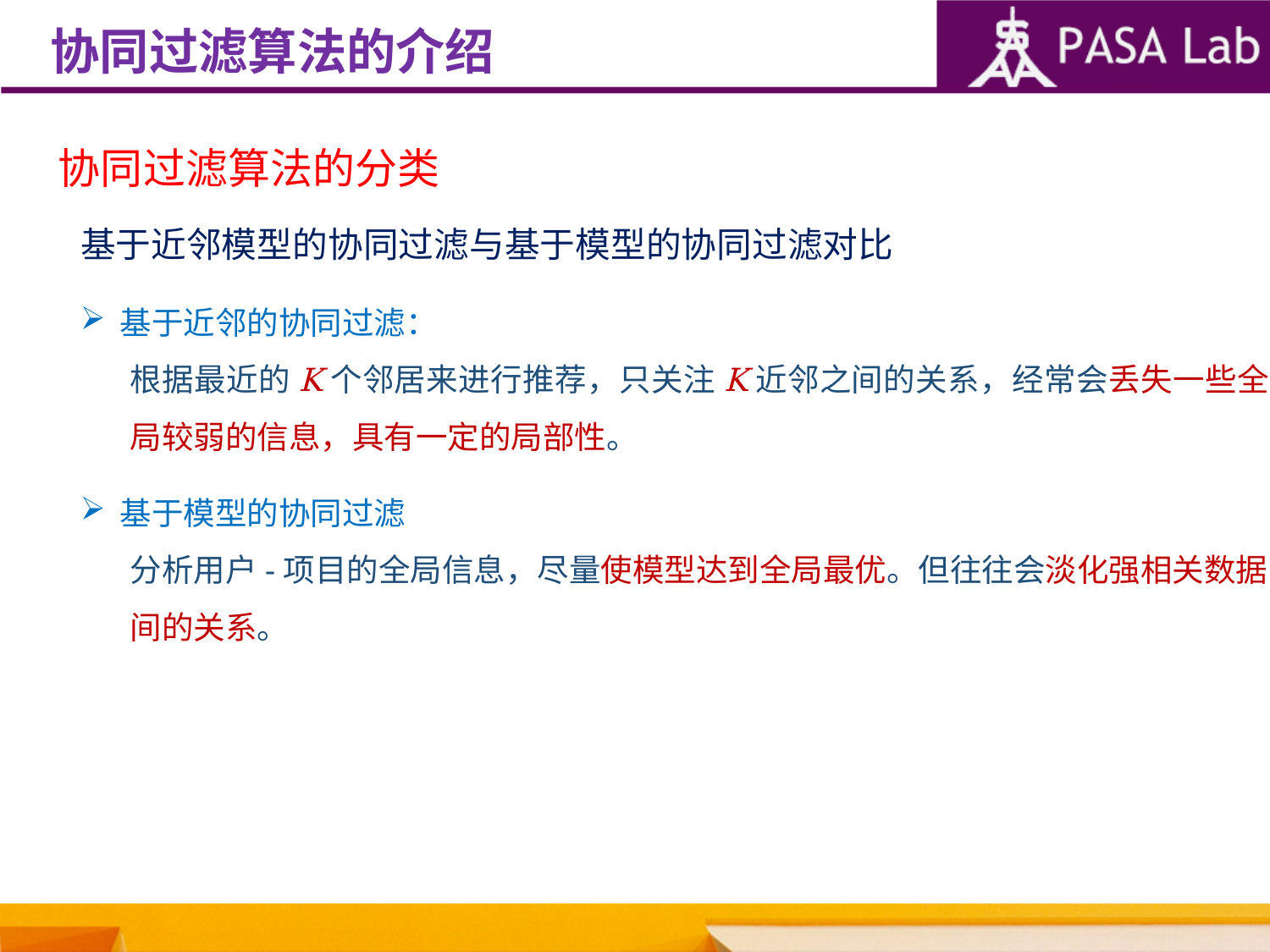

协同过滤算法的介绍
协同过滤算法的分类
基于近邻模型的协同过滤与基于模型的协同过滤对比
基于近邻的协同过滤：
根据最近的K个邻居来进行推荐，只关注K近邻之间的关系，经常会丢失一些全局较弱的信息，具有一定的局部性。
基于模型的协同过滤
分析用户-项目的全局信息，尽量使模型达到全局最优。但往往会淡化强相关数据间的关系。